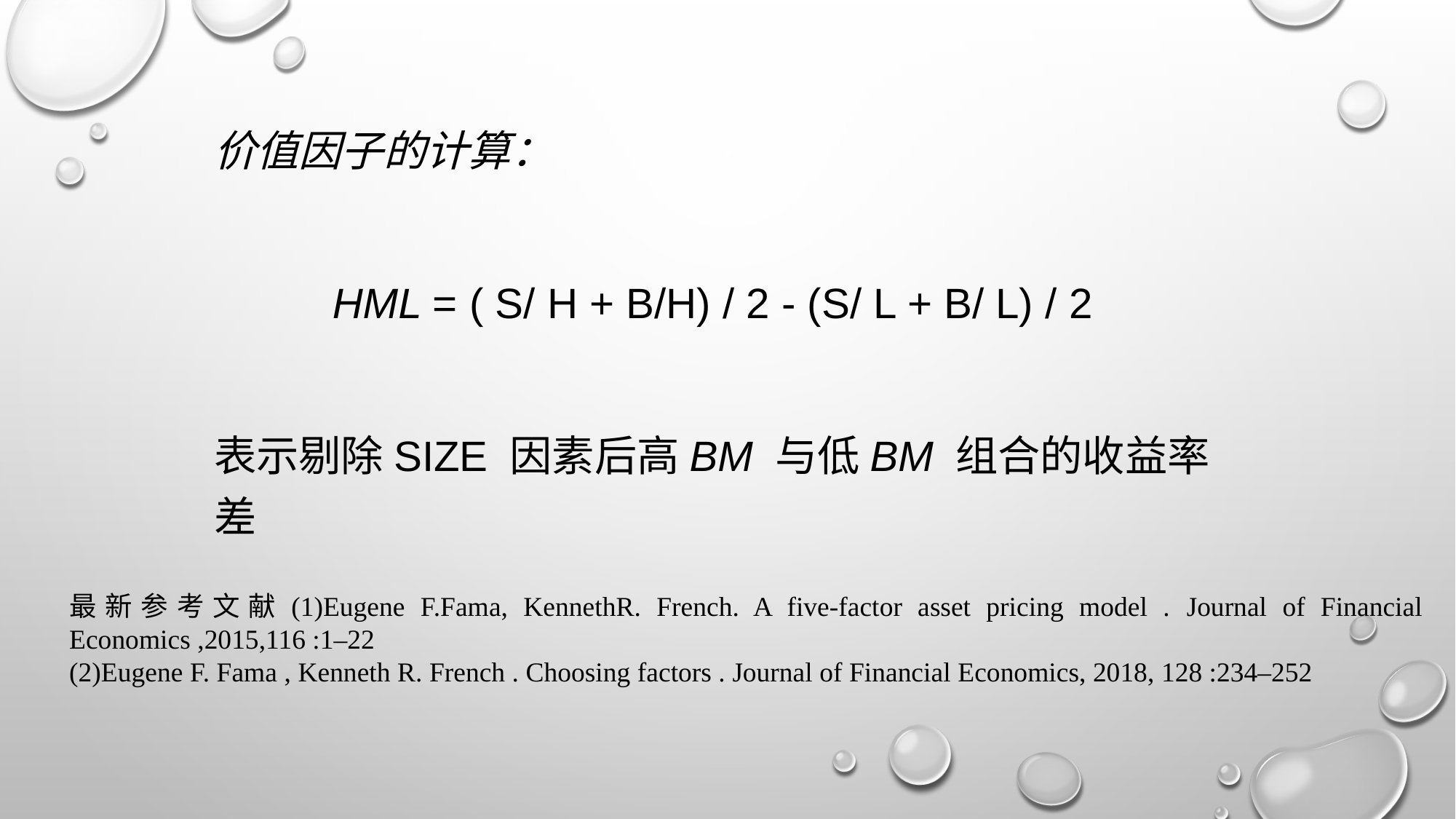

价值因子的计算：

          HML = ( S/ H + B/H) / 2 - (S/ L + B/ L) / 2

表示剔除SIZE 因素后高BM 与低BM 组合的收益率差
最新参考文献(1)Eugene F.Fama, KennethR. French. A five-factor asset pricing model . Journal of Financial Economics ,2015,116 :1–22
(2)Eugene F. Fama , Kenneth R. French . Choosing factors . Journal of Financial Economics, 2018, 128 :234–252